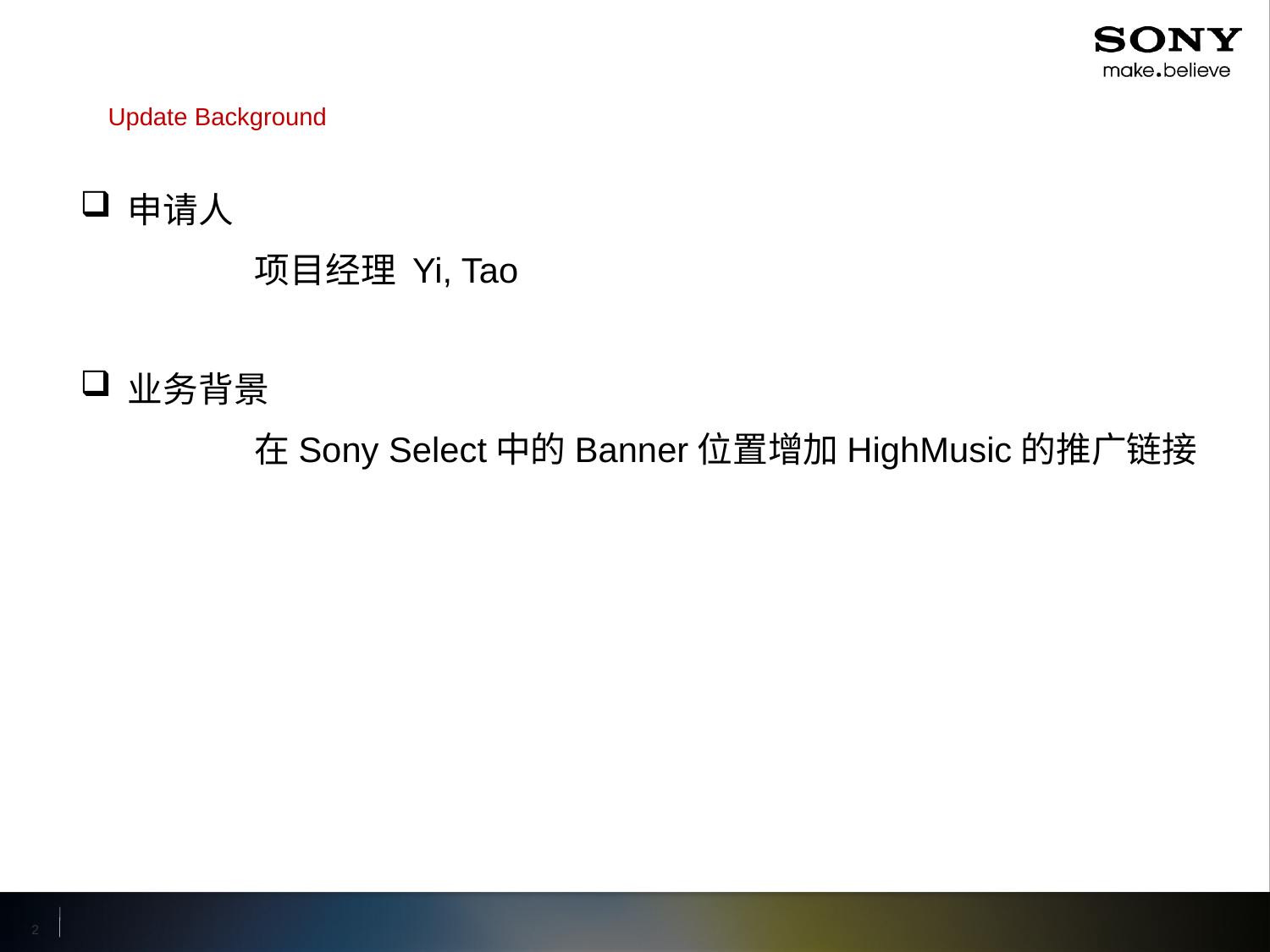

Update Background

申请人
		项目经理 Yi, Tao

业务背景
		在Sony Select中的Banner位置增加HighMusic的推广链接